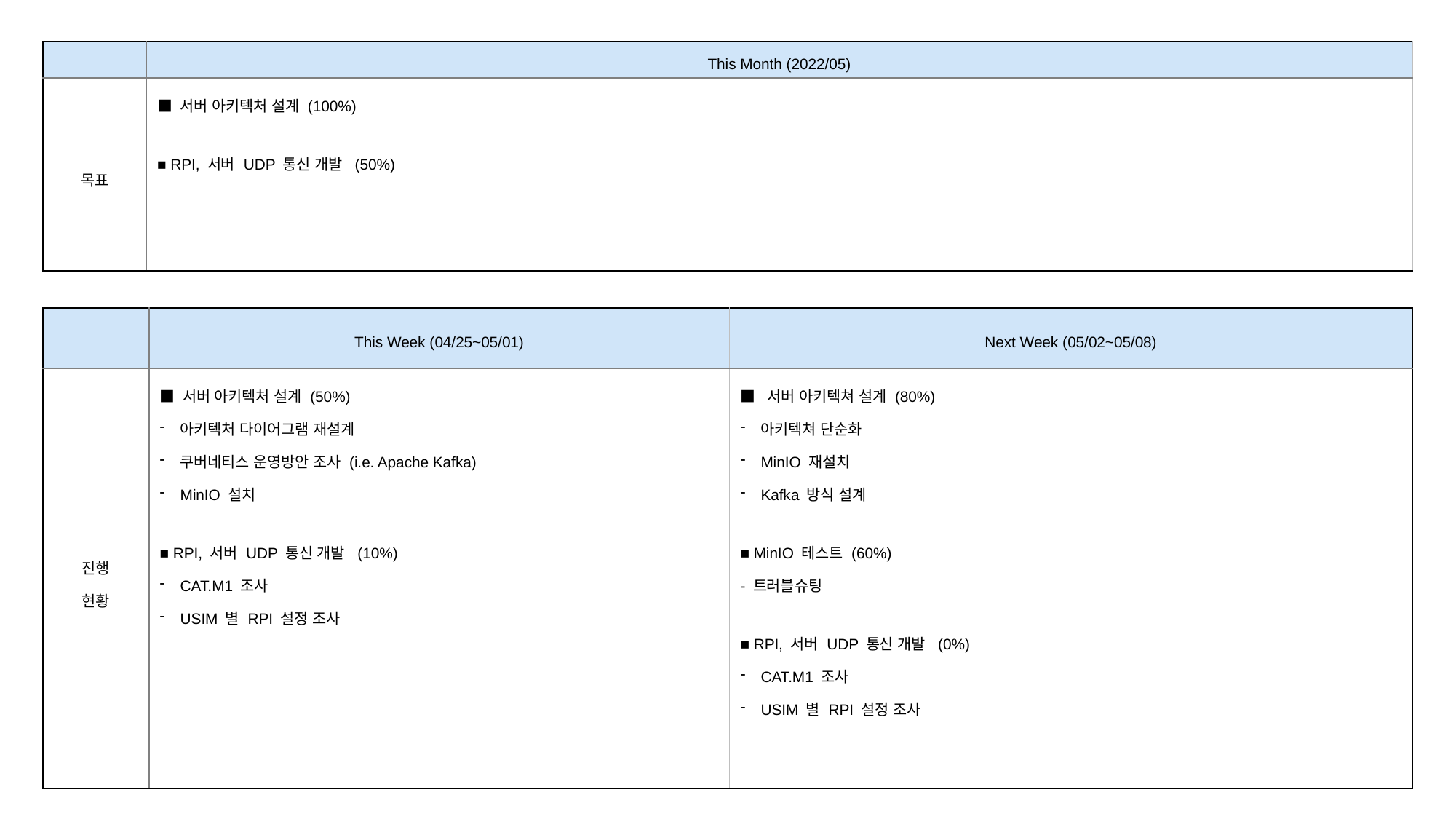

|  | This Month (2022/05) |
| --- | --- |
| 목표 | ■ 서버 아키텍처 설계 (100%) ■ RPI, 서버 UDP 통신 개발 (50%) |
|  | This Week (04/25~05/01) | Next Week (05/02~05/08) |
| --- | --- | --- |
| 진행 현황 | ■ 서버 아키텍처 설계 (50%) 아키텍처 다이어그램 재설계 쿠버네티스 운영방안 조사 (i.e. Apache Kafka) MinIO 설치 ■ RPI, 서버 UDP 통신 개발 (10%) CAT.M1 조사 USIM 별 RPI 설정 조사 | ■ 서버 아키텍쳐 설계 (80%) 아키텍쳐 단순화 MinIO 재설치 Kafka 방식 설계 ■ MinIO 테스트 (60%) - 트러블슈팅 ■ RPI, 서버 UDP 통신 개발 (0%) CAT.M1 조사 USIM 별 RPI 설정 조사 |